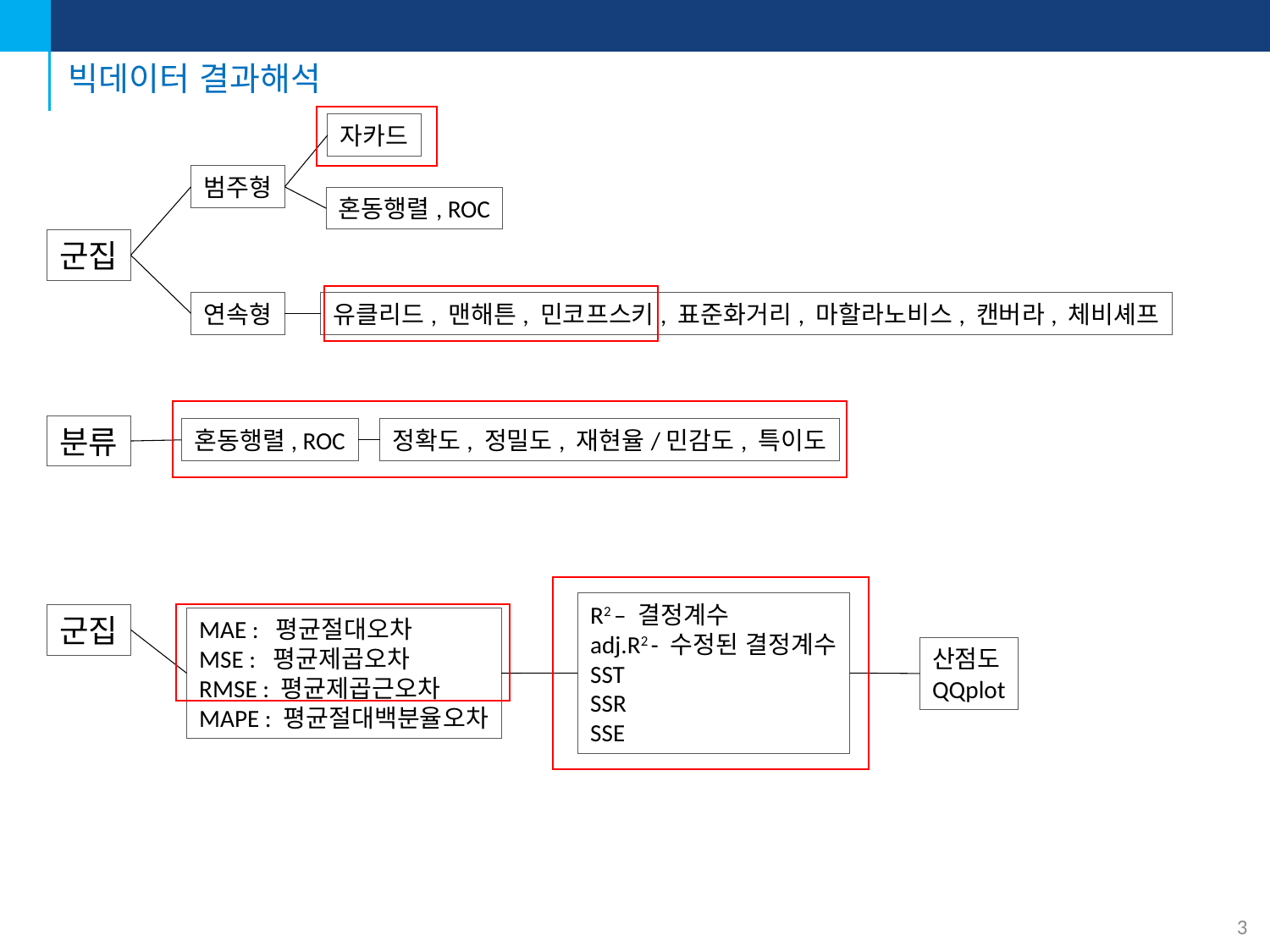

# 빅데이터 결과해석

자카드
범주형
혼동행렬, ROC
군집

연속형
유클리드, 맨해튼, 민코프스키, 표준화거리, 마할라노비스, 캔버라, 체비셰프

분류
정확도, 정밀도, 재현율/민감도, 특이도
혼동행렬, ROC

R2 – 결정계수
adj.R2 - 수정된 결정계수
SST
SSR
SSE

군집
MAE :  평균절대오차
MSE :  평균제곱오차
RMSE : 평균제곱근오차
MAPE : 평균절대백분율오차
산점도
QQplot
3